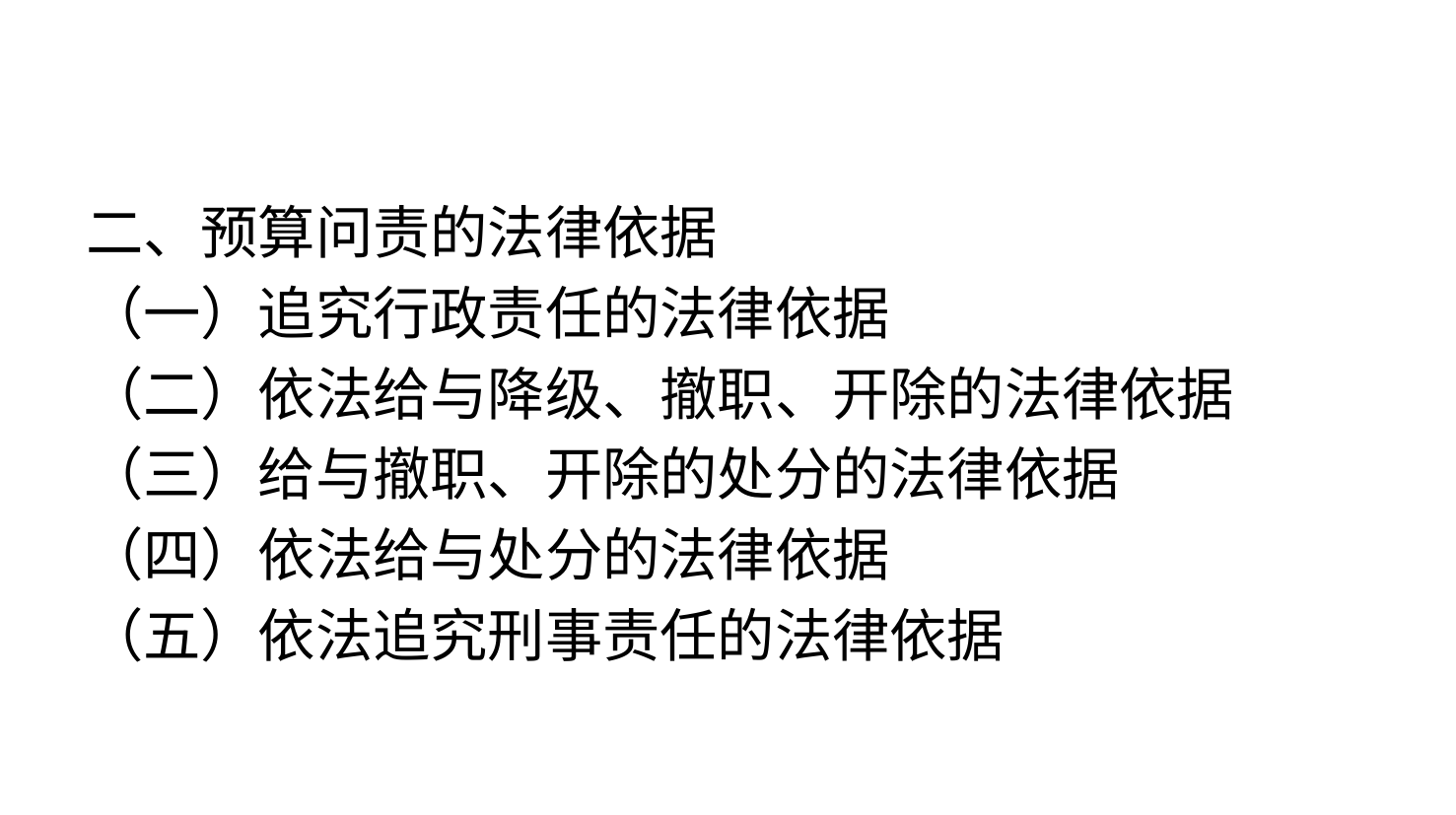

#
二、预算问责的法律依据
（一）追究行政责任的法律依据
（二）依法给与降级、撤职、开除的法律依据
（三）给与撤职、开除的处分的法律依据
（四）依法给与处分的法律依据
（五）依法追究刑事责任的法律依据